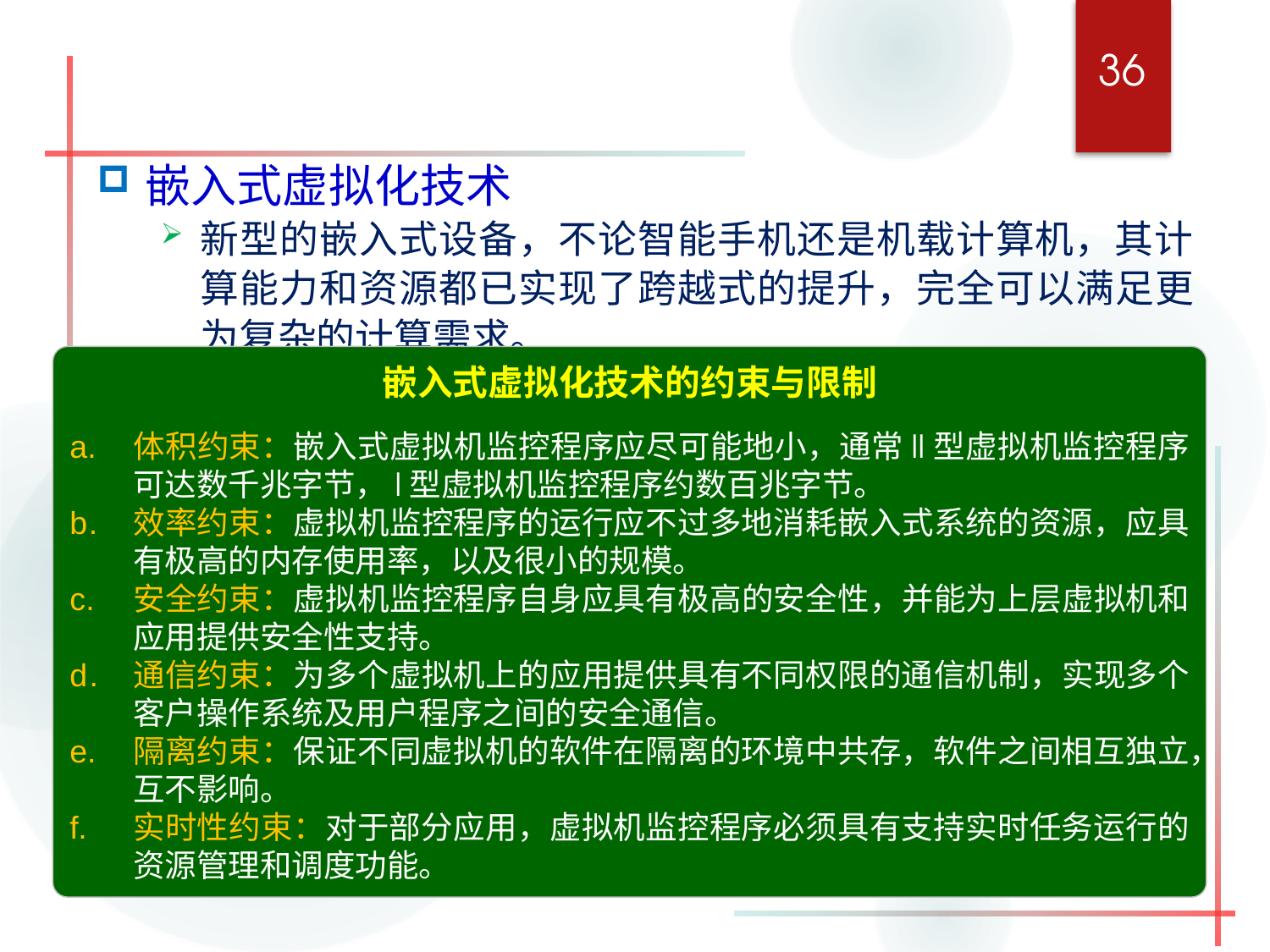

36
#
嵌入式虚拟化技术
新型的嵌入式设备，不论智能手机还是机载计算机，其计算能力和资源都已实现了跨越式的提升，完全可以满足更为复杂的计算需求。
嵌入式系统的虚拟化是指在嵌入式系统中部署裸机直接运行的虚拟机监控程序，监控程序向下屏蔽和管理硬件，向上提供多个虚拟的硬件平台，通常称为“零型”虚拟机监控程序。
嵌入式虚拟化技术的约束与限制

体积约束：嵌入式虚拟机监控程序应尽可能地小，通常II型虚拟机监控程序可达数千兆字节，I型虚拟机监控程序约数百兆字节。
效率约束：虚拟机监控程序的运行应不过多地消耗嵌入式系统的资源，应具有极高的内存使用率，以及很小的规模。
安全约束：虚拟机监控程序自身应具有极高的安全性，并能为上层虚拟机和应用提供安全性支持。
通信约束：为多个虚拟机上的应用提供具有不同权限的通信机制，实现多个客户操作系统及用户程序之间的安全通信。
隔离约束：保证不同虚拟机的软件在隔离的环境中共存，软件之间相互独立，互不影响。
实时性约束：对于部分应用，虚拟机监控程序必须具有支持实时任务运行的资源管理和调度功能。